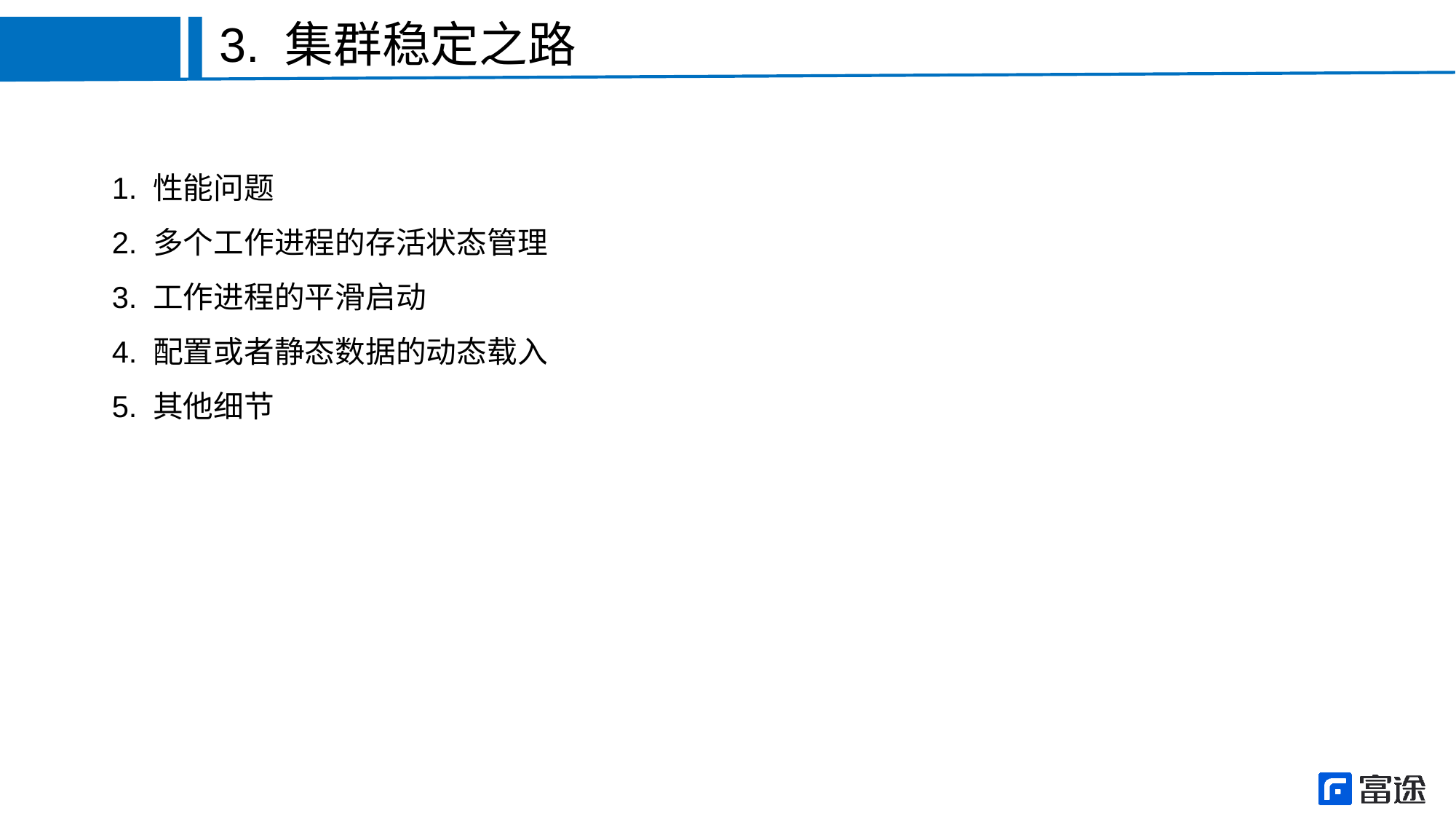

3. 集群稳定之路
1. 性能问题
2. 多个工作进程的存活状态管理
3. 工作进程的平滑启动
4. 配置或者静态数据的动态载入
5. 其他细节